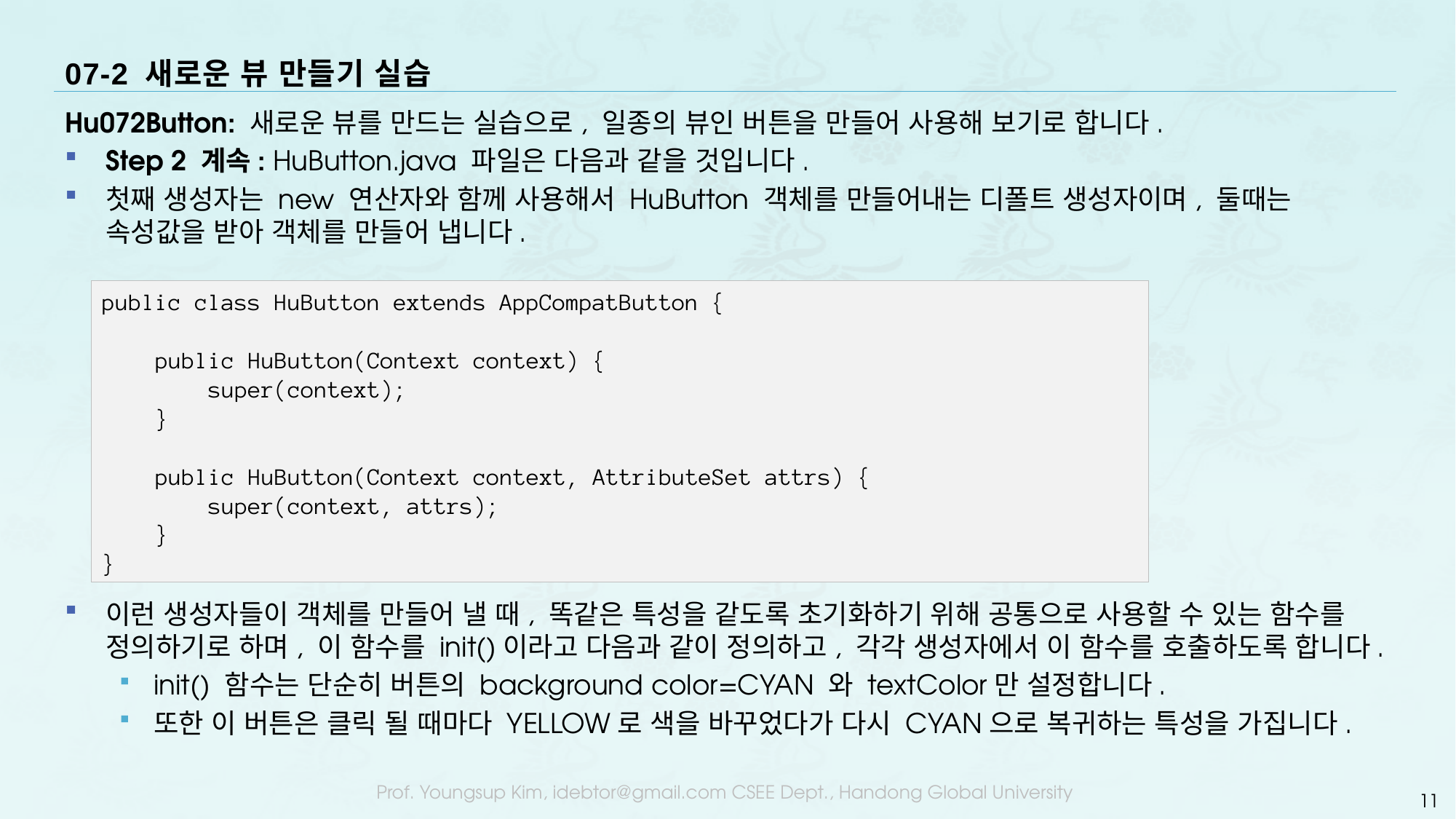

# 07-2 새로운 뷰 만들기 실습
Hu072Button: 새로운 뷰를 만드는 실습으로, 일종의 뷰인 버튼을 만들어 사용해 보기로 합니다.
Step 2 계속: HuButton.java 파일은 다음과 같을 것입니다.
첫째 생성자는 new 연산자와 함께 사용해서 HuButton 객체를 만들어내는 디폴트 생성자이며, 둘때는 속성값을 받아 객체를 만들어 냅니다.

이런 생성자들이 객체를 만들어 낼 때, 똑같은 특성을 같도록 초기화하기 위해 공통으로 사용할 수 있는 함수를 정의하기로 하며, 이 함수를 init()이라고 다음과 같이 정의하고, 각각 생성자에서 이 함수를 호출하도록 합니다.
init() 함수는 단순히 버튼의 background color=CYAN 와 textColor만 설정합니다.
또한 이 버튼은 클릭 될 때마다 YELLOW로 색을 바꾸었다가 다시 CYAN으로 복귀하는 특성을 가집니다.

public class HuButton extends AppCompatButton {

    public HuButton(Context context) {
        super(context);
    }

    public HuButton(Context context, AttributeSet attrs) {
        super(context, attrs);
    }
}
11